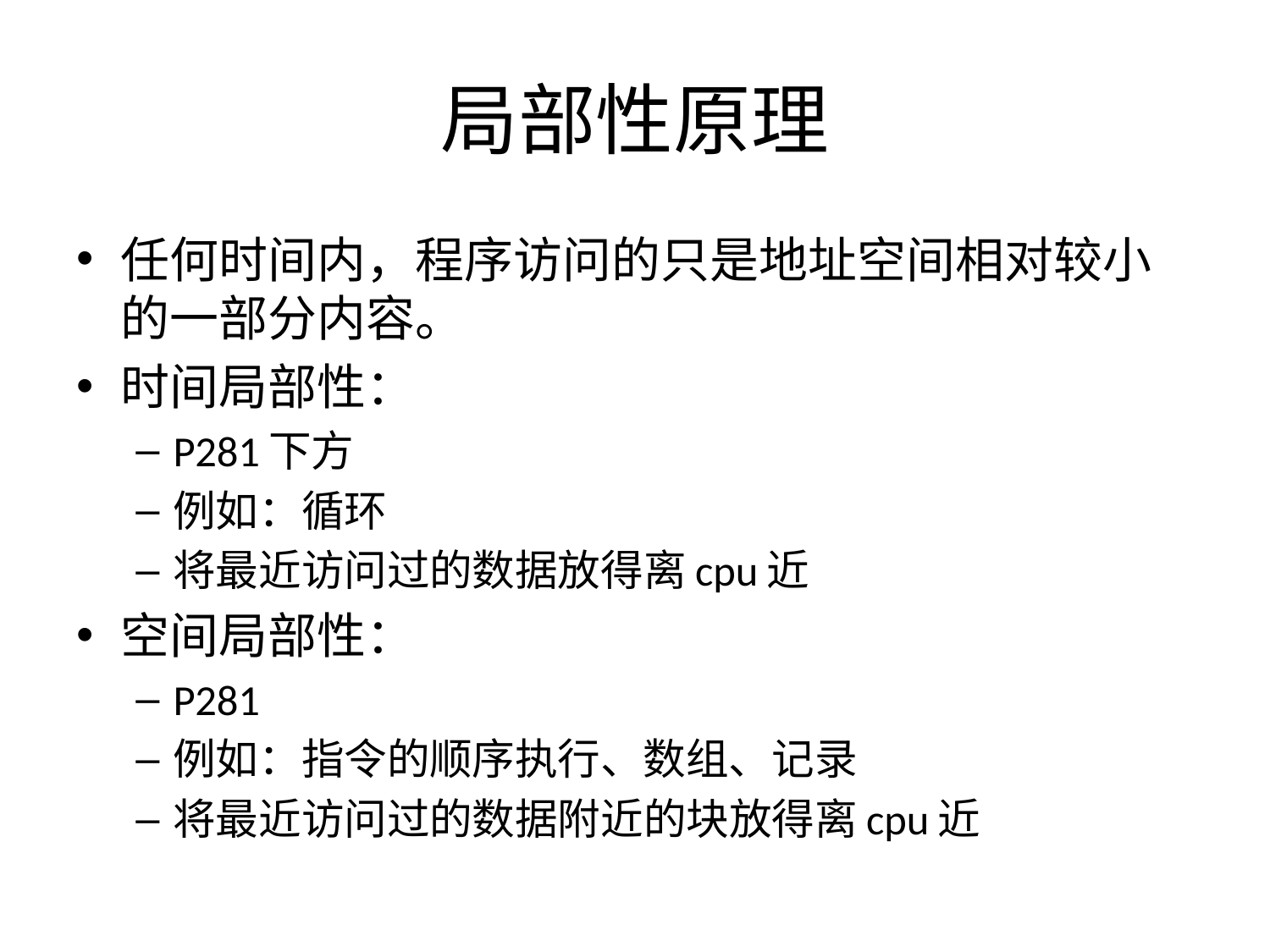

# 局部性原理
任何时间内，程序访问的只是地址空间相对较小的一部分内容。
时间局部性：
P281下方
例如：循环
将最近访问过的数据放得离cpu近
空间局部性：
P281
例如：指令的顺序执行、数组、记录
将最近访问过的数据附近的块放得离cpu近